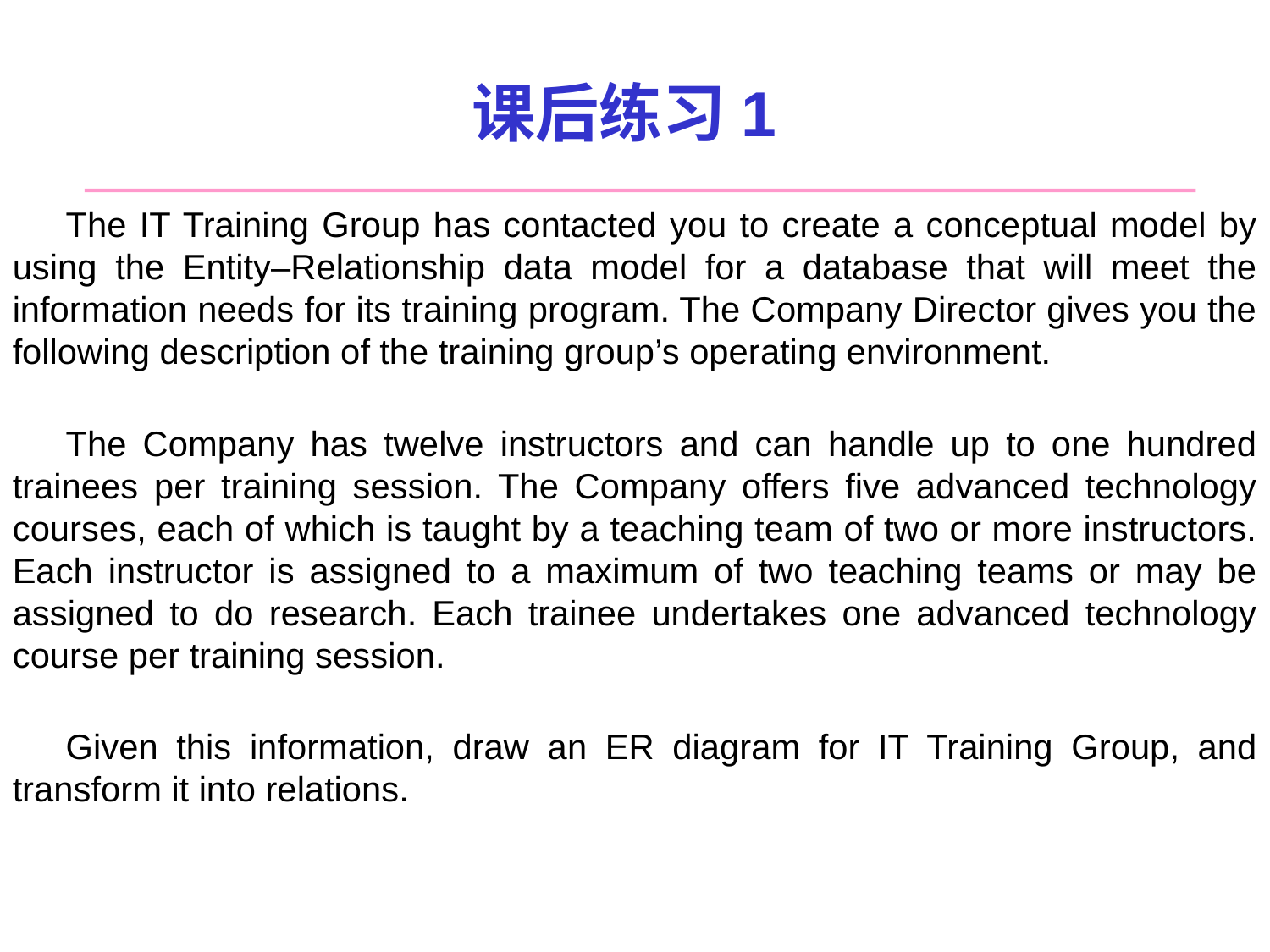

# 课后练习1
The IT Training Group has contacted you to create a conceptual model by using the Entity–Relationship data model for a database that will meet the information needs for its training program. The Company Director gives you the following description of the training group’s operating environment.

The Company has twelve instructors and can handle up to one hundred trainees per training session. The Company offers five advanced technology courses, each of which is taught by a teaching team of two or more instructors. Each instructor is assigned to a maximum of two teaching teams or may be assigned to do research. Each trainee undertakes one advanced technology course per training session.

Given this information, draw an ER diagram for IT Training Group, and transform it into relations.